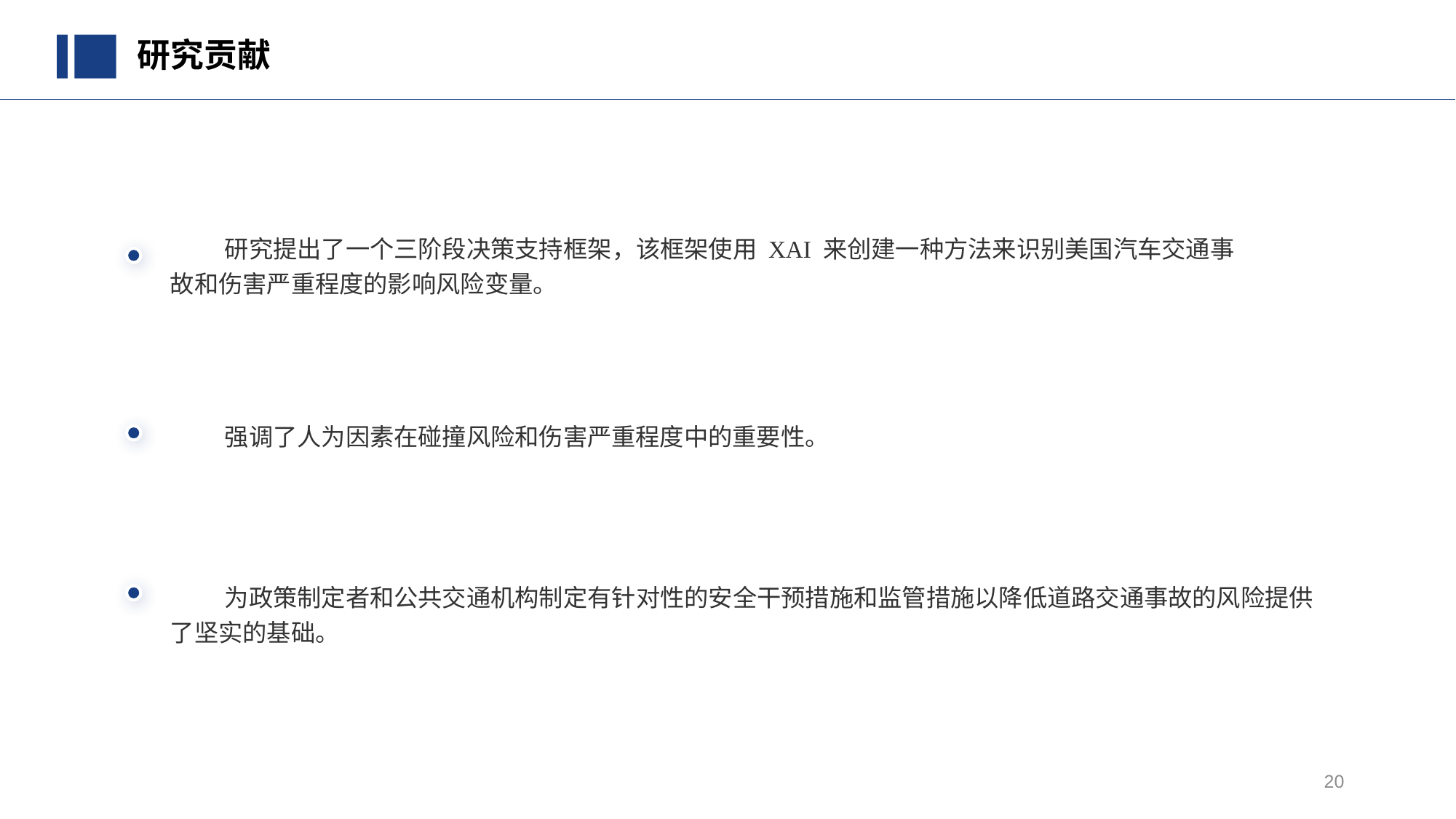

研究贡献
研究提出了一个三阶段决策支持框架，该框架使用 XAI 来创建一种方法来识别美国汽车交通事故和伤害严重程度的影响风险变量。

强调了人为因素在碰撞风险和伤害严重程度中的重要性。

为政策制定者和公共交通机构制定有针对性的安全干预措施和监管措施以降低道路交通事故的风险提供了坚实的基础。

20